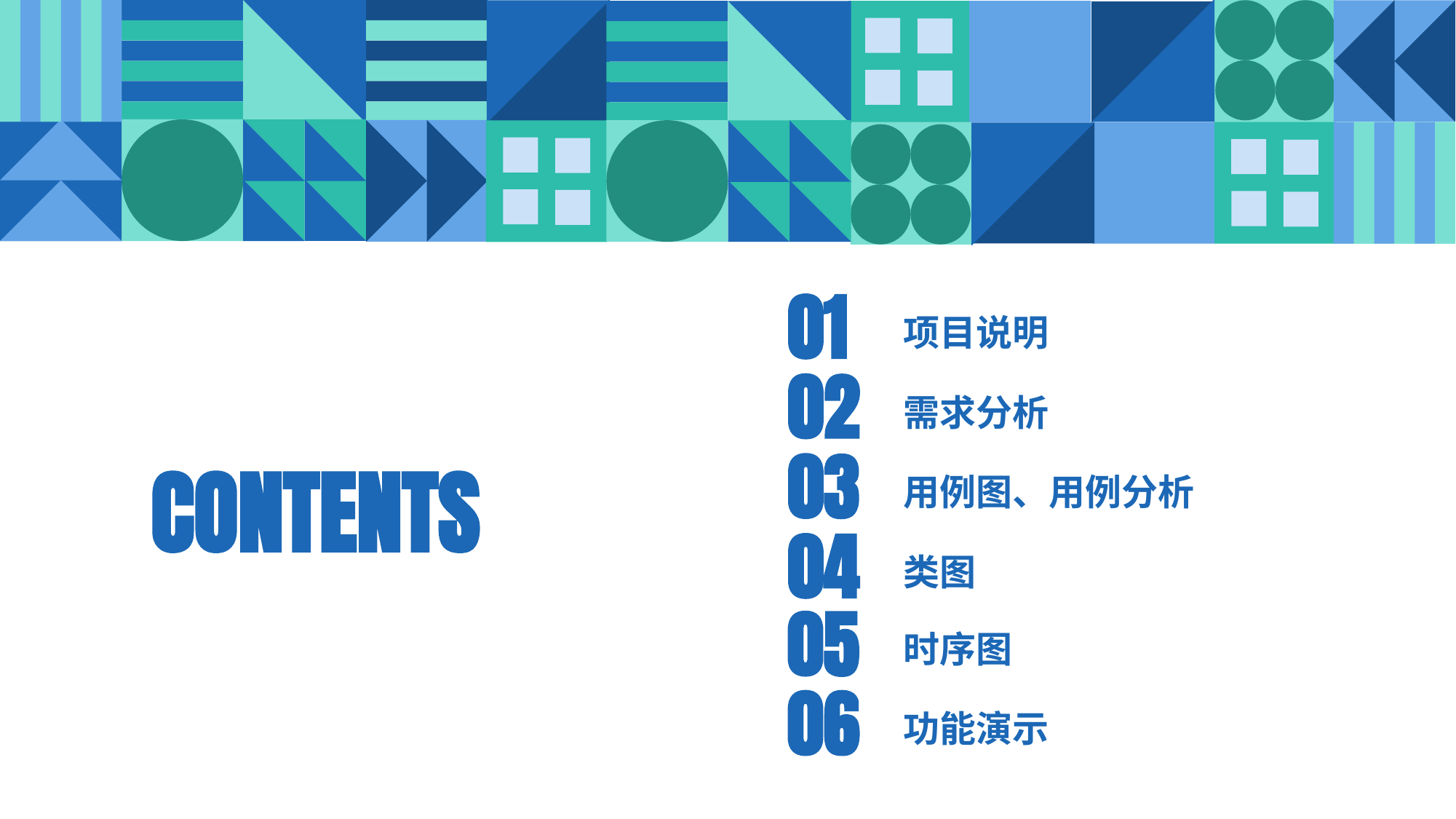

01
项目说明
02
需求分析
03
用例图、用例分析
CONTENTS
04
类图
05
时序图
06
功能演示